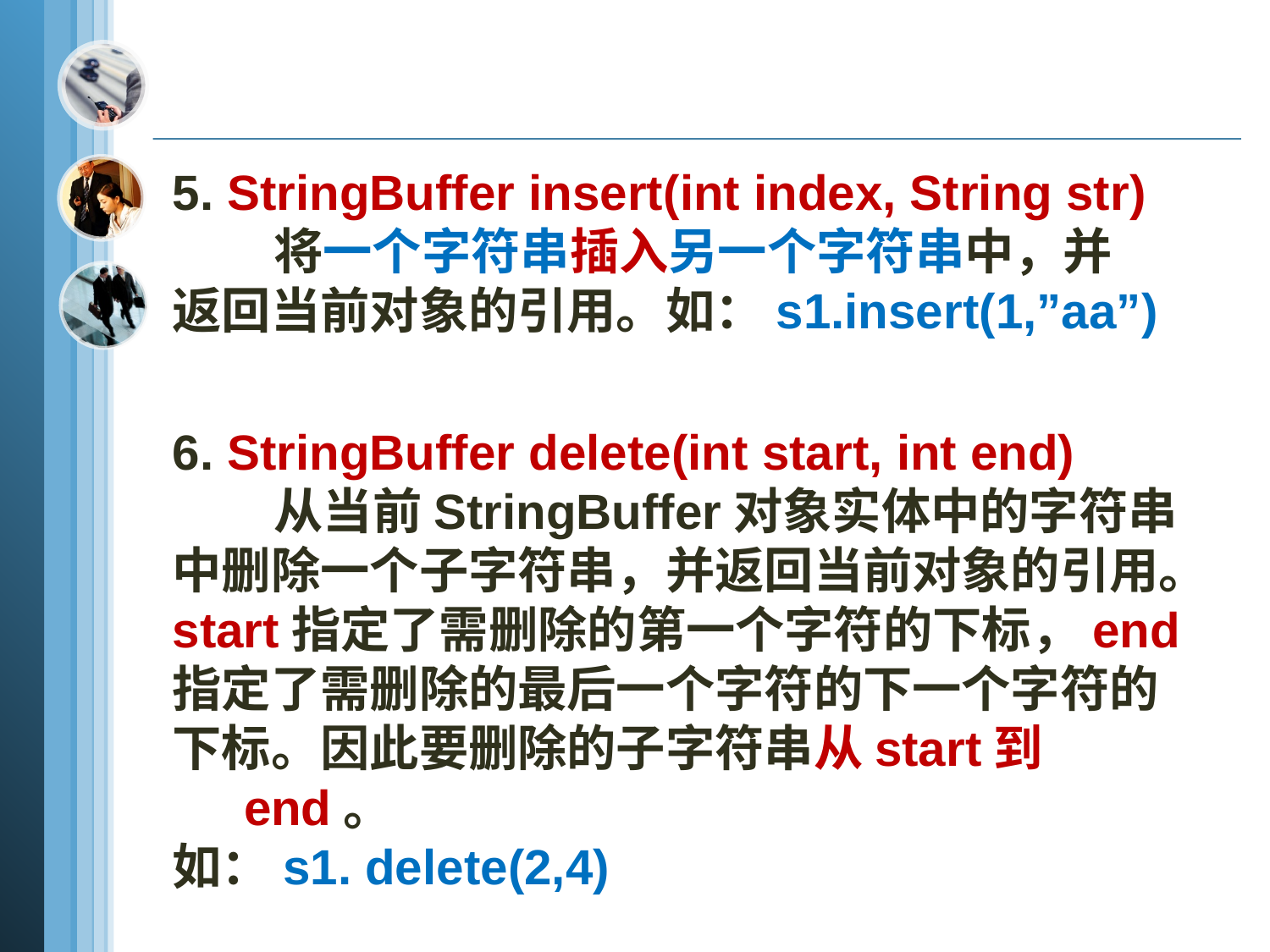

5. StringBuffer insert(int index, String str)
        将一个字符串插入另一个字符串中，并
返回当前对象的引用。如：s1.insert(1,”aa”)
6. StringBuffer delete(int start, int end)
        从当前StringBuffer对象实体中的字符串
中删除一个子字符串，并返回当前对象的引用。
start指定了需删除的第一个字符的下标，end
指定了需删除的最后一个字符的下一个字符的
下标。因此要删除的子字符串从start到end。
如：s1. delete(2,4)